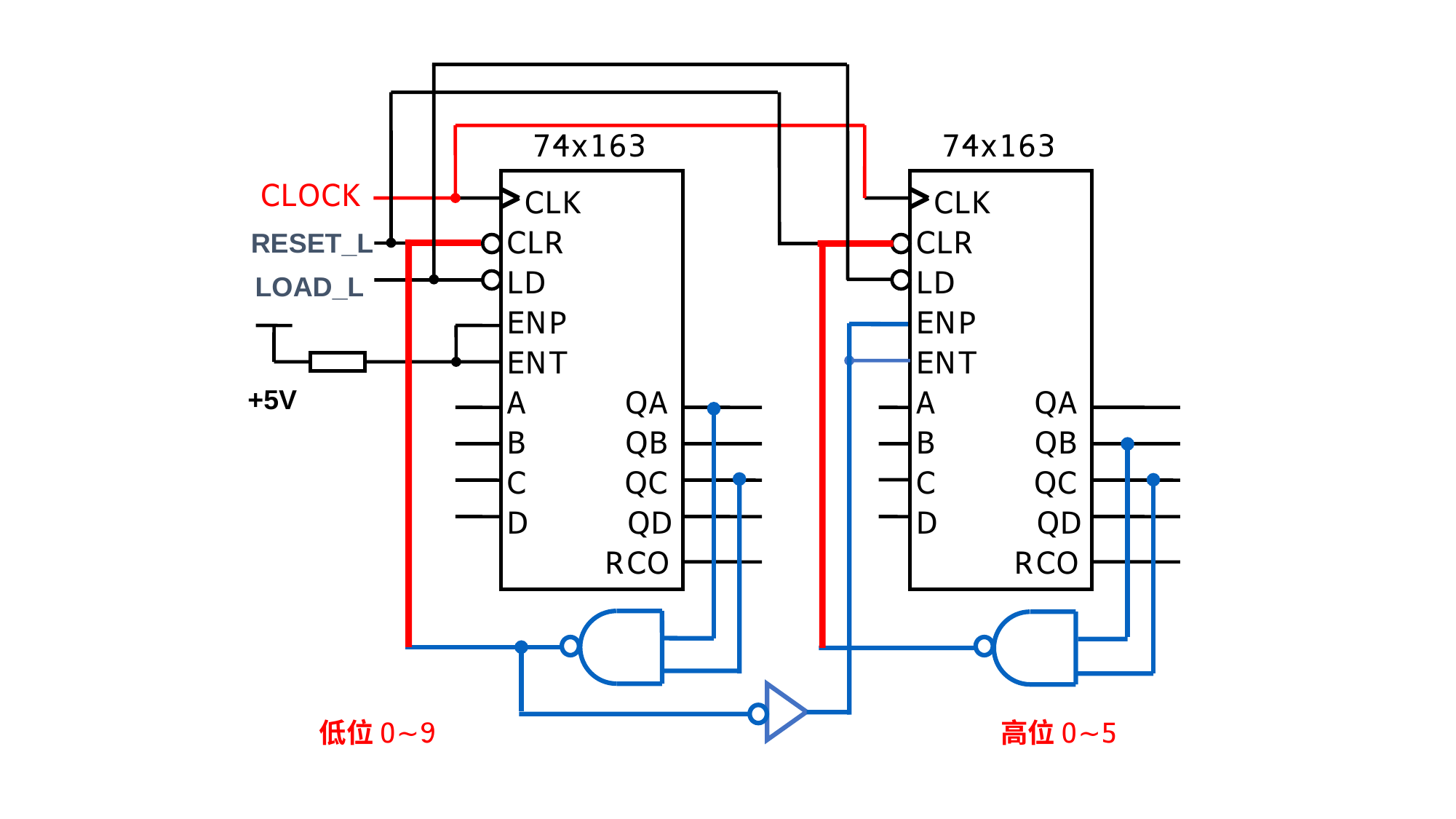

74x163
  CLK
CLR
LD
ENP
ENT
A           QA
B           QB
C           QC
D           QD
           RCO

74x163
  CLK
CLR
LD
ENP
ENT
A           QA
B           QB
C           QC
D           QD
           RCO

CLOCK

RESET_L

LOAD_L

+5V

低位0~9
高位0~5